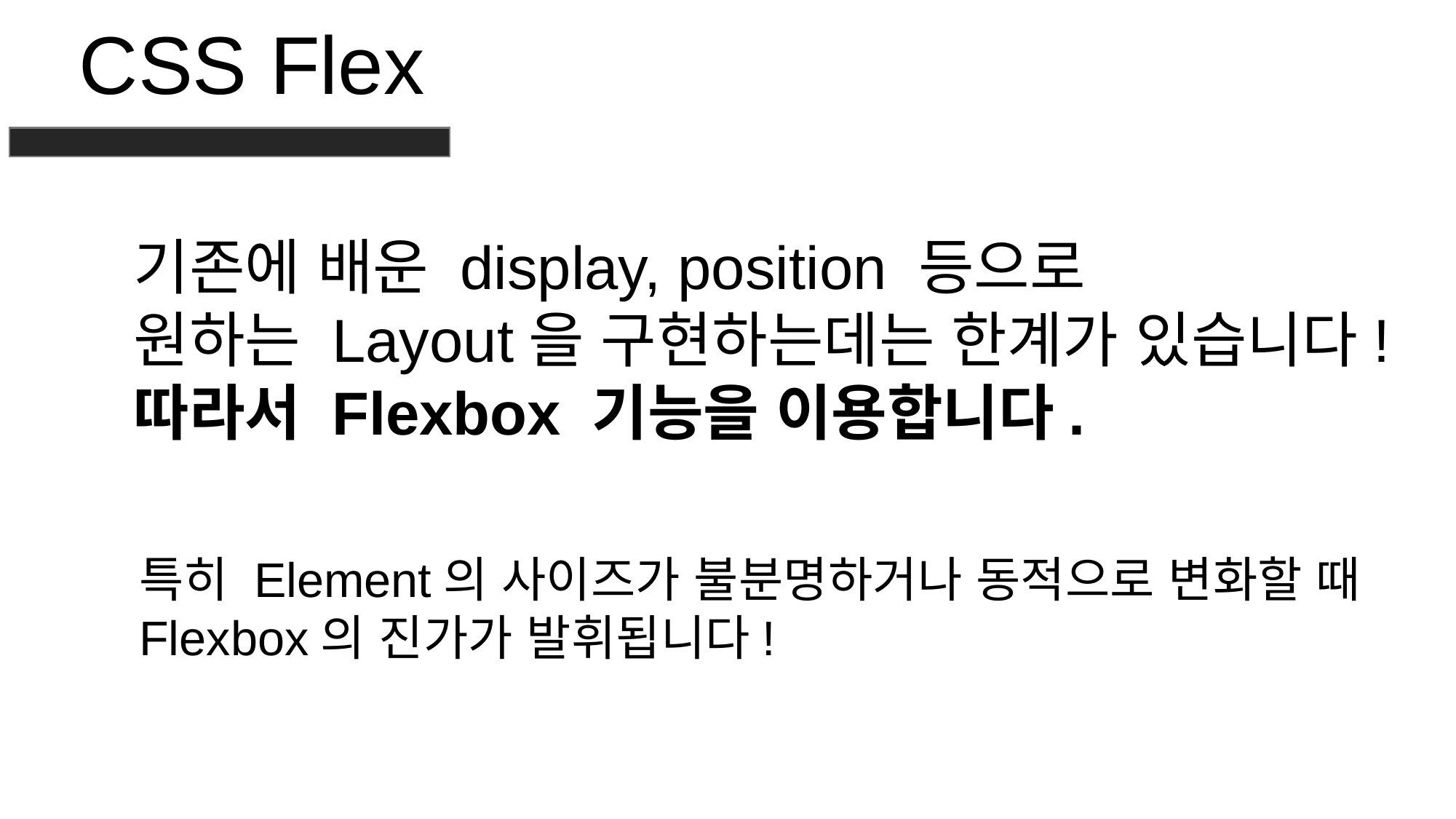

CSS Flex

기존에 배운 display, position 등으로
원하는 Layout을 구현하는데는 한계가 있습니다!
따라서 Flexbox 기능을 이용합니다.
특히 Element의 사이즈가 불분명하거나 동적으로 변화할 때
Flexbox의 진가가 발휘됩니다!